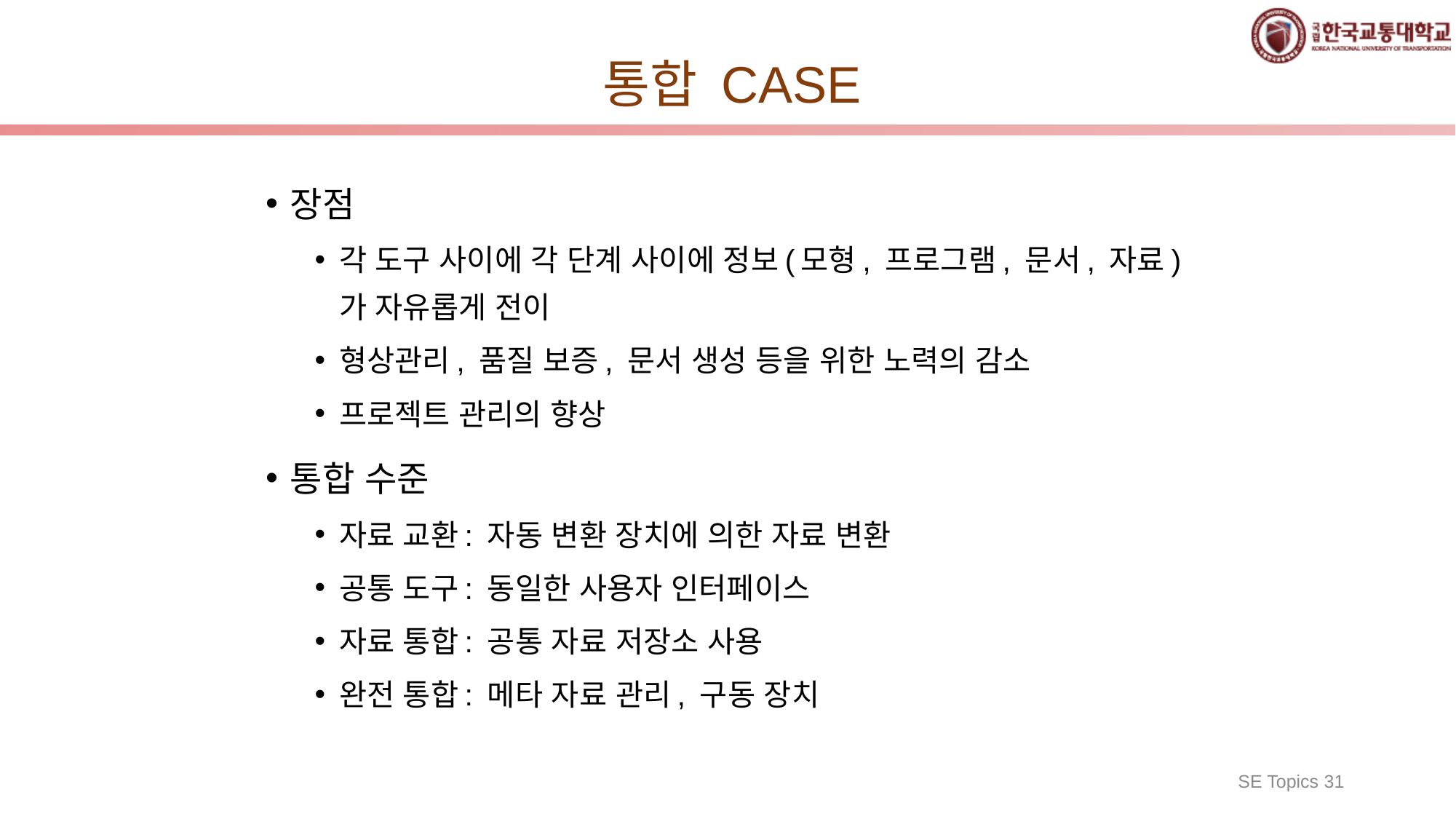

# 통합 CASE
장점
각 도구 사이에 각 단계 사이에 정보(모형, 프로그램, 문서, 자료)가 자유롭게 전이
형상관리, 품질 보증, 문서 생성 등을 위한 노력의 감소
프로젝트 관리의 향상
통합 수준
자료 교환: 자동 변환 장치에 의한 자료 변환
공통 도구: 동일한 사용자 인터페이스
자료 통합: 공통 자료 저장소 사용
완전 통합: 메타 자료 관리, 구동 장치
SE Topics 31